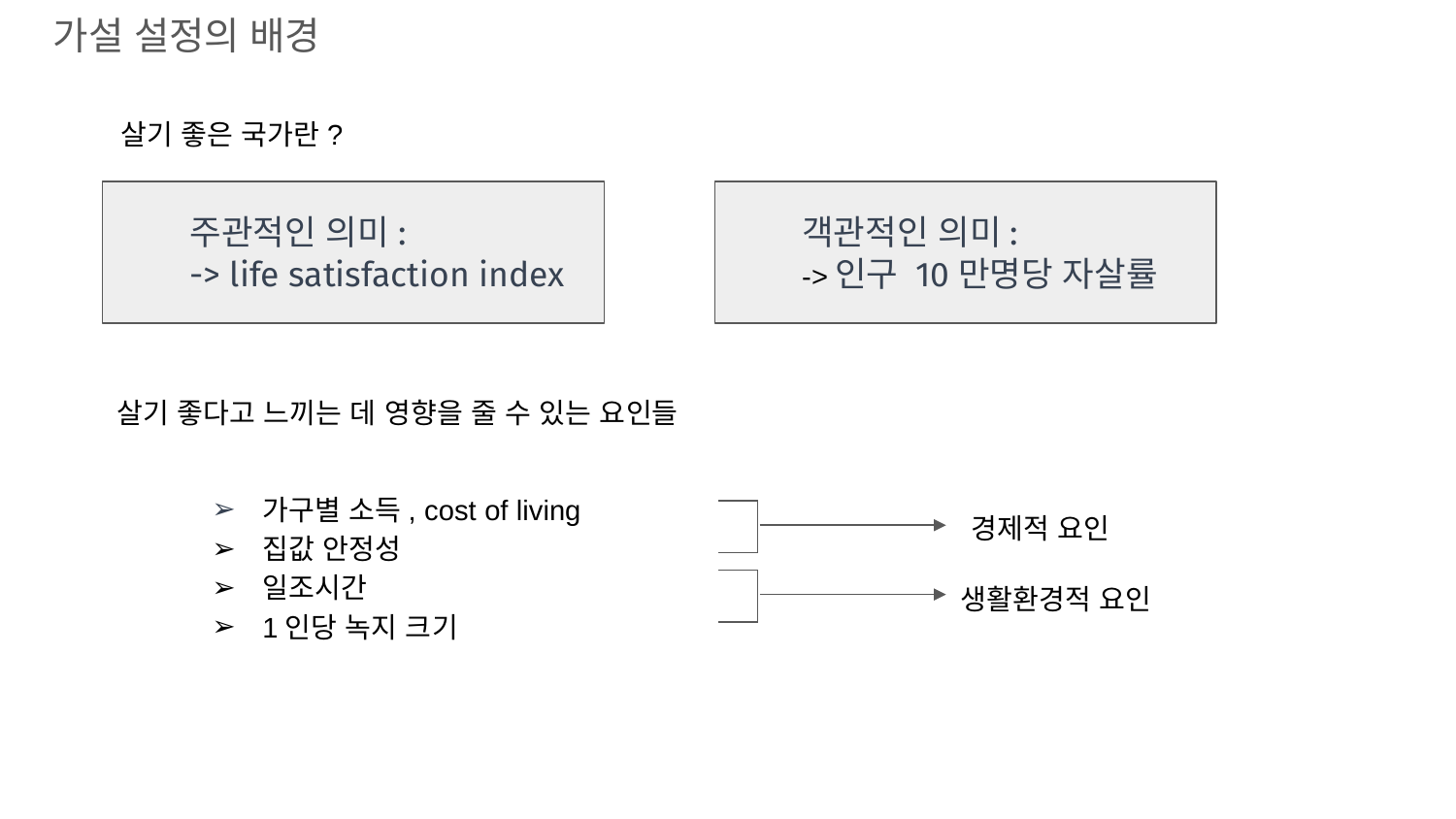

가설 설정의 배경
살기 좋은 국가란?
주관적인 의미:
-> life satisfaction index
객관적인 의미:
->인구 10만명당 자살률

살기 좋다고 느끼는 데 영향을 줄 수 있는 요인들

가구별 소득, cost of living
집값 안정성
일조시간
1인당 녹지 크기
경제적 요인
생활환경적 요인